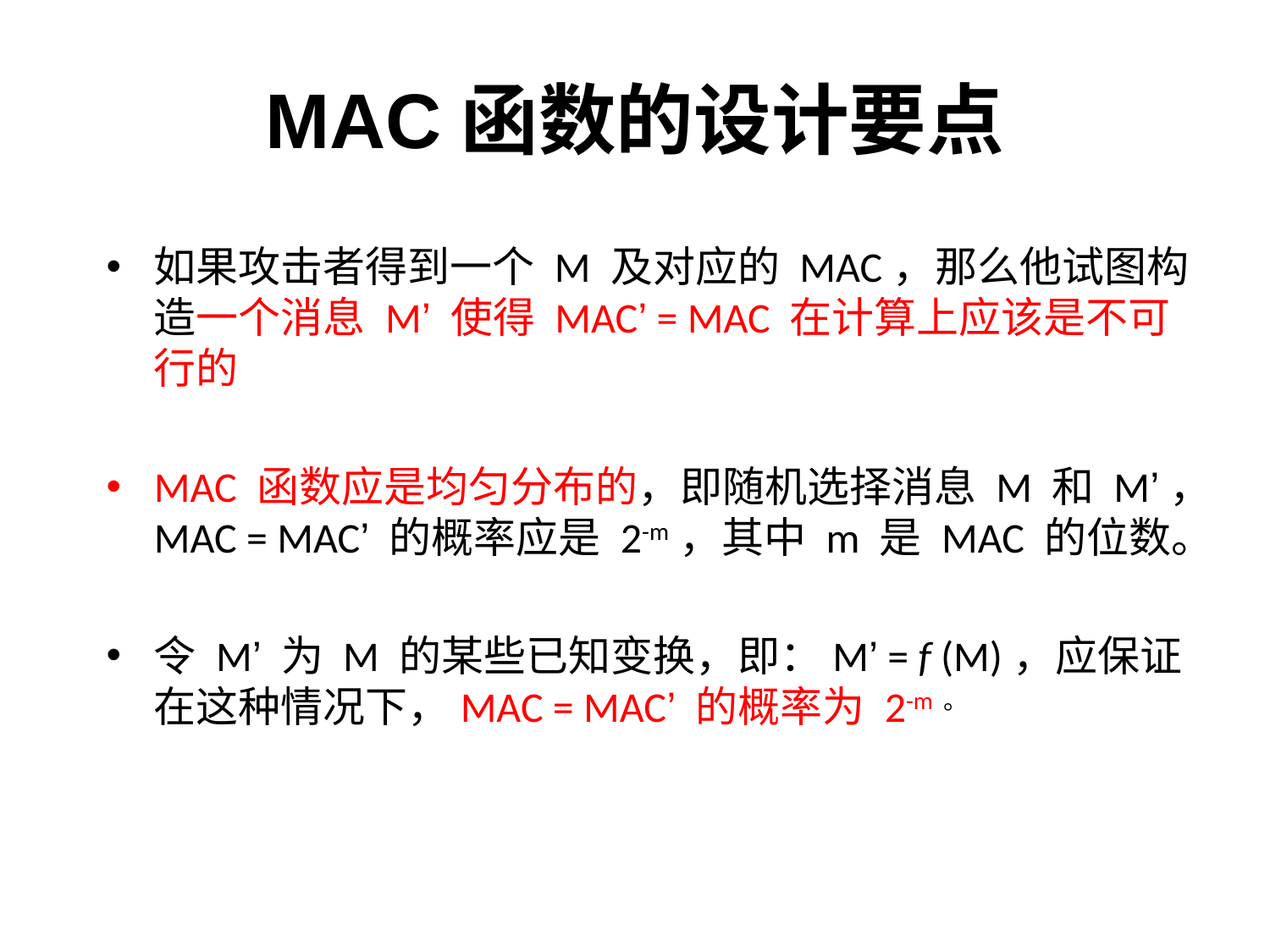

# MAC函数的设计要点
如果攻击者得到一个 M 及对应的 MAC，那么他试图构造一个消息 M’ 使得 MAC’ = MAC 在计算上应该是不可行的

MAC 函数应是均匀分布的，即随机选择消息 M 和 M’，MAC = MAC’ 的概率应是 2-m，其中 m 是 MAC 的位数。

令 M’ 为 M 的某些已知变换，即：M’ = f (M)，应保证在这种情况下，MAC = MAC’ 的概率为 2-m。